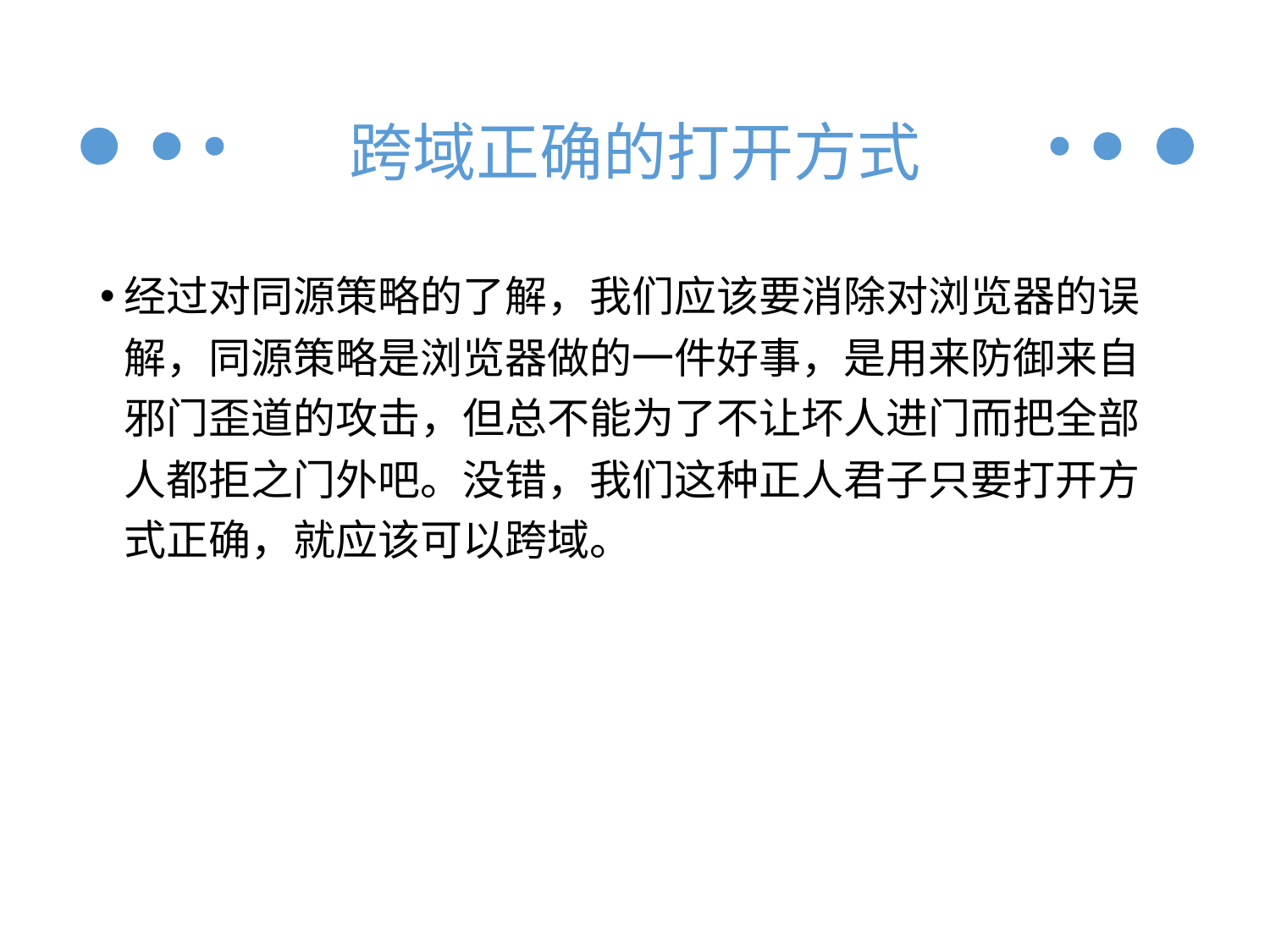

# 跨域正确的打开方式
经过对同源策略的了解，我们应该要消除对浏览器的误解，同源策略是浏览器做的一件好事，是用来防御来自邪门歪道的攻击，但总不能为了不让坏人进门而把全部人都拒之门外吧。没错，我们这种正人君子只要打开方式正确，就应该可以跨域。